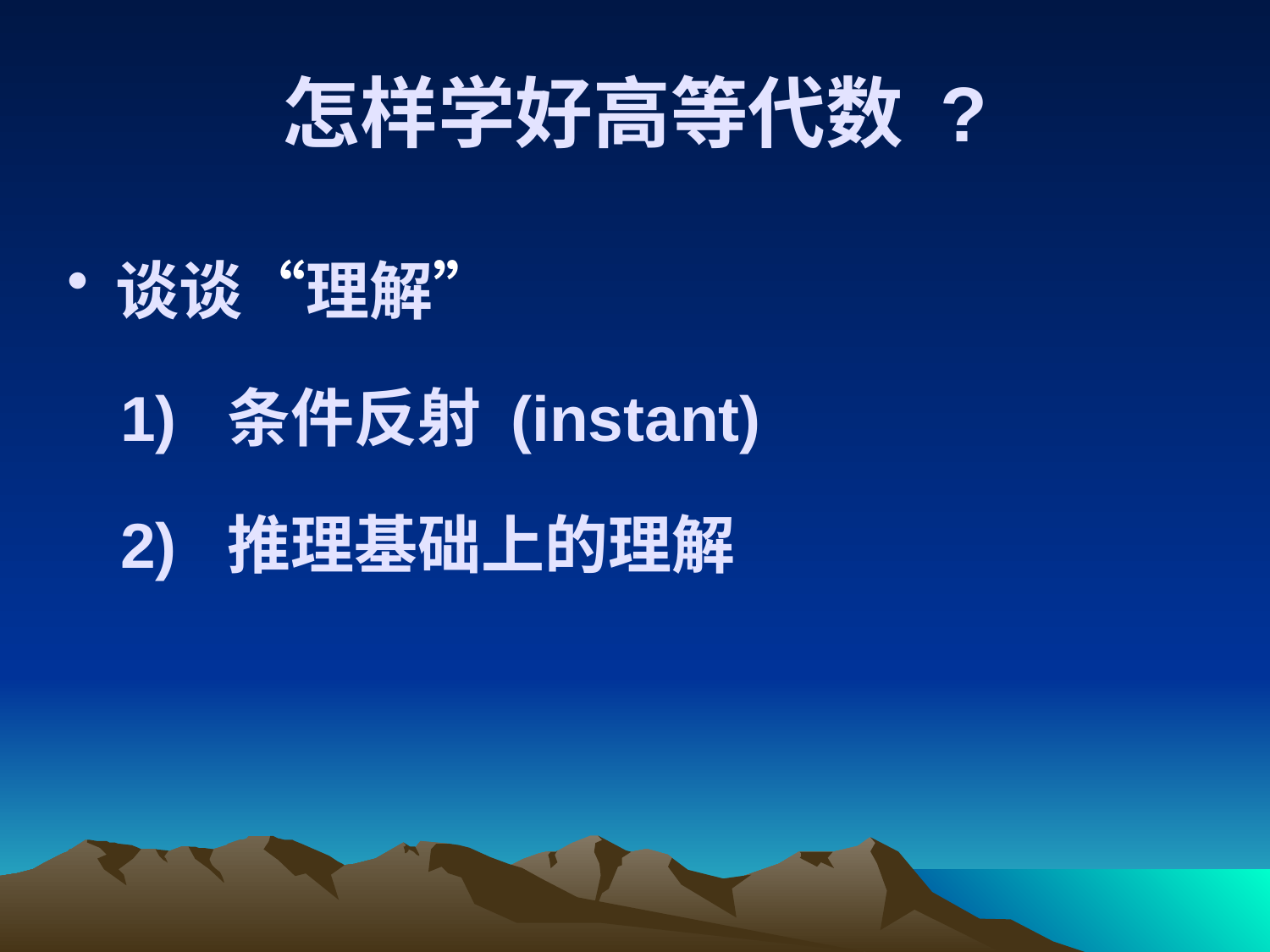

怎样学好高等代数 ?
谈谈“理解”
   1)  条件反射 (instant)
   2)  推理基础上的理解